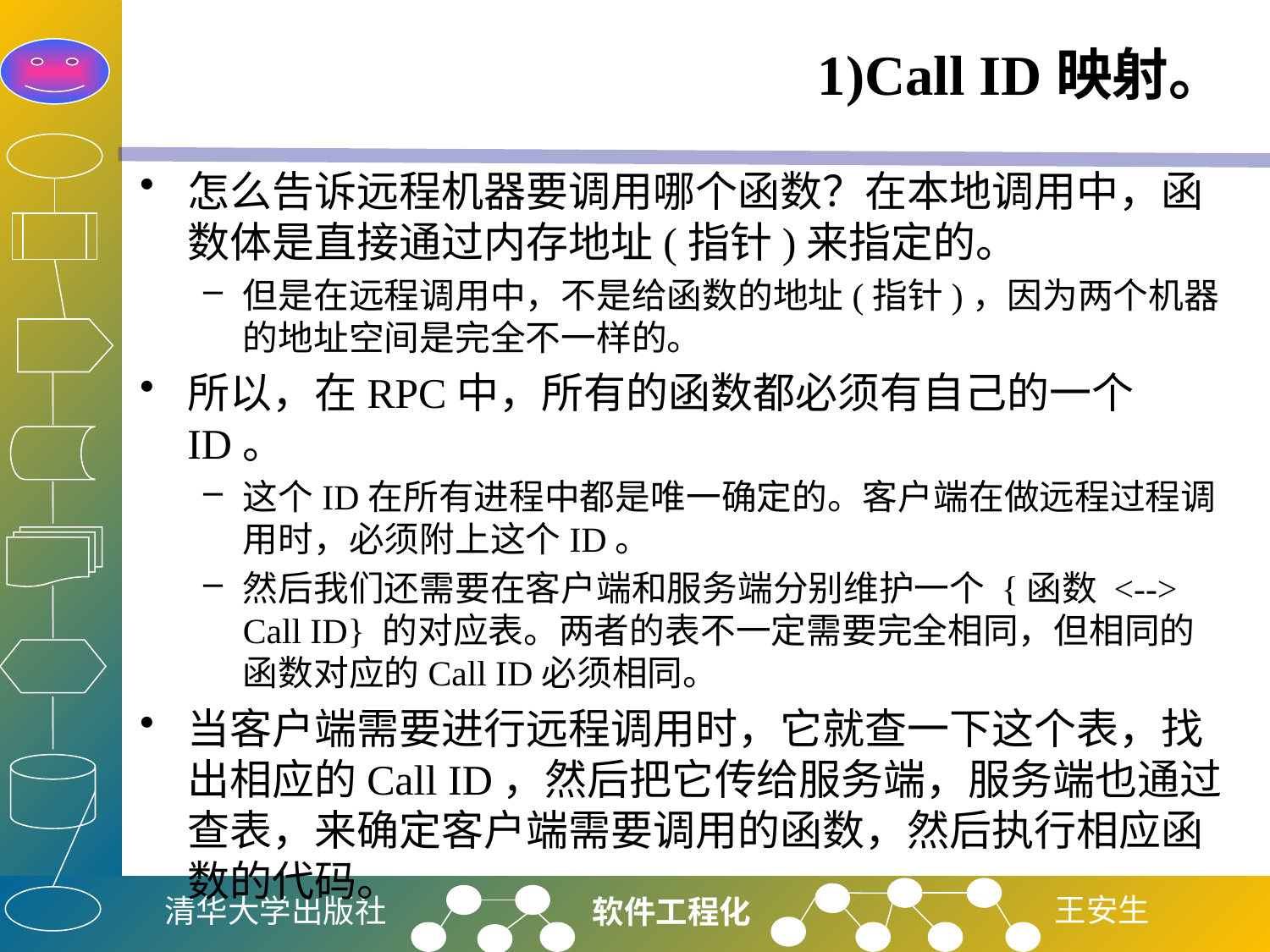

# 1)Call ID映射。
怎么告诉远程机器要调用哪个函数？在本地调用中，函数体是直接通过内存地址(指针)来指定的。
但是在远程调用中，不是给函数的地址(指针)，因为两个机器的地址空间是完全不一样的。
所以，在RPC中，所有的函数都必须有自己的一个ID。
这个ID在所有进程中都是唯一确定的。客户端在做远程过程调用时，必须附上这个ID。
然后我们还需要在客户端和服务端分别维护一个 {函数 <--> Call ID} 的对应表。两者的表不一定需要完全相同，但相同的函数对应的Call ID必须相同。
当客户端需要进行远程调用时，它就查一下这个表，找出相应的Call ID，然后把它传给服务端，服务端也通过查表，来确定客户端需要调用的函数，然后执行相应函数的代码。